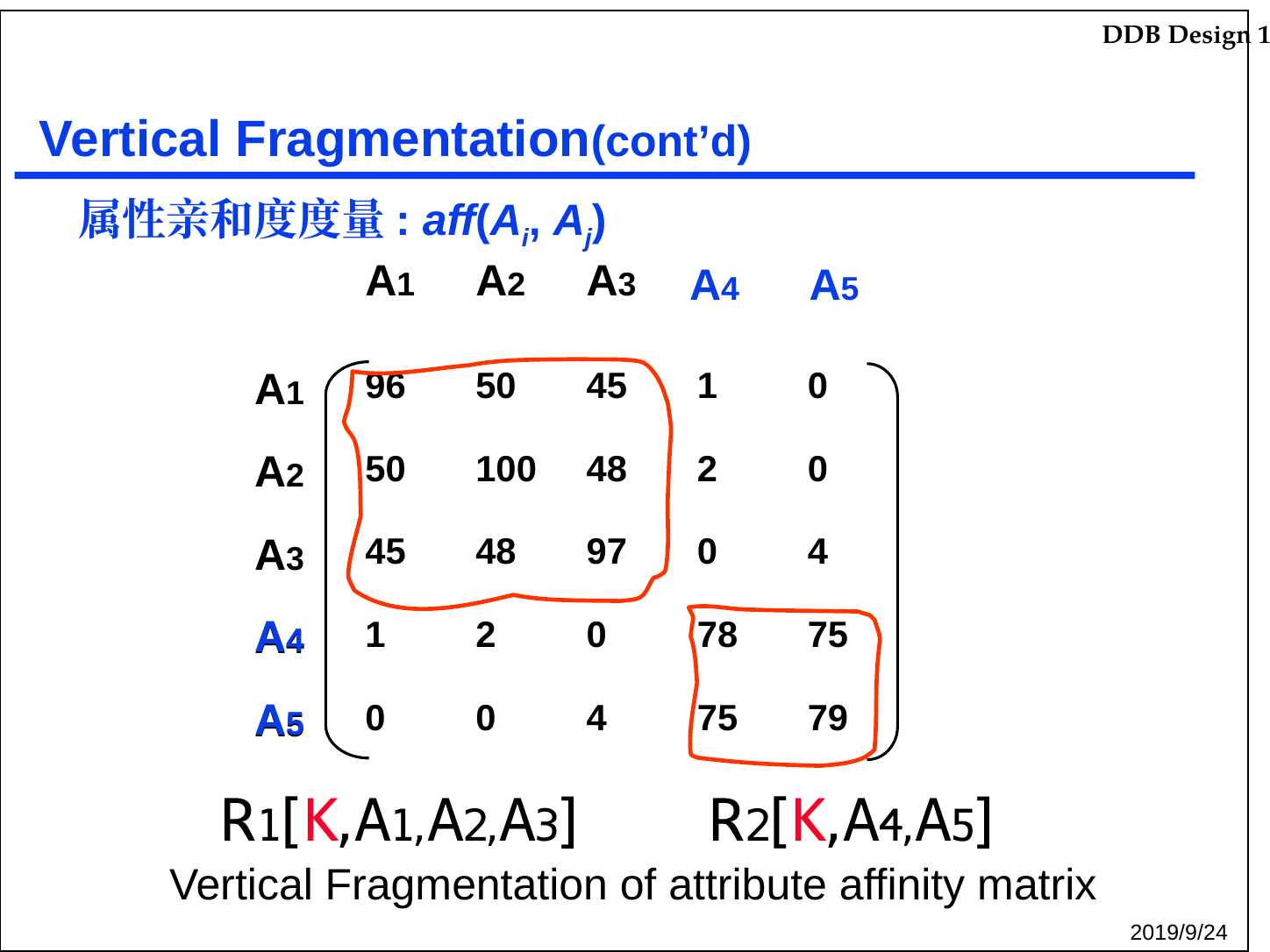

# Vertical Fragmentation(cont’d)
属性亲和度度量: aff(Ai, Aj)
|  | A1 | A2 | A3 | A4 | A5 |
| --- | --- | --- | --- | --- | --- |
| A1 | 96 | 50 | 45 | 1 | 0 |
| A2 | 50 | 100 | 48 | 2 | 0 |
| A3 | 45 | 48 | 97 | 0 | 4 |
| A4 | 1 | 2 | 0 | 78 | 75 |
| A5 | 0 | 0 | 4 | 75 | 79 |
| A4 | A5 |
| --- | --- |

| A4 |
| --- |
| A5 |
R1[K,A1,A2,A3]       R2[K,A4,A5]
Vertical Fragmentation of attribute affinity matrix